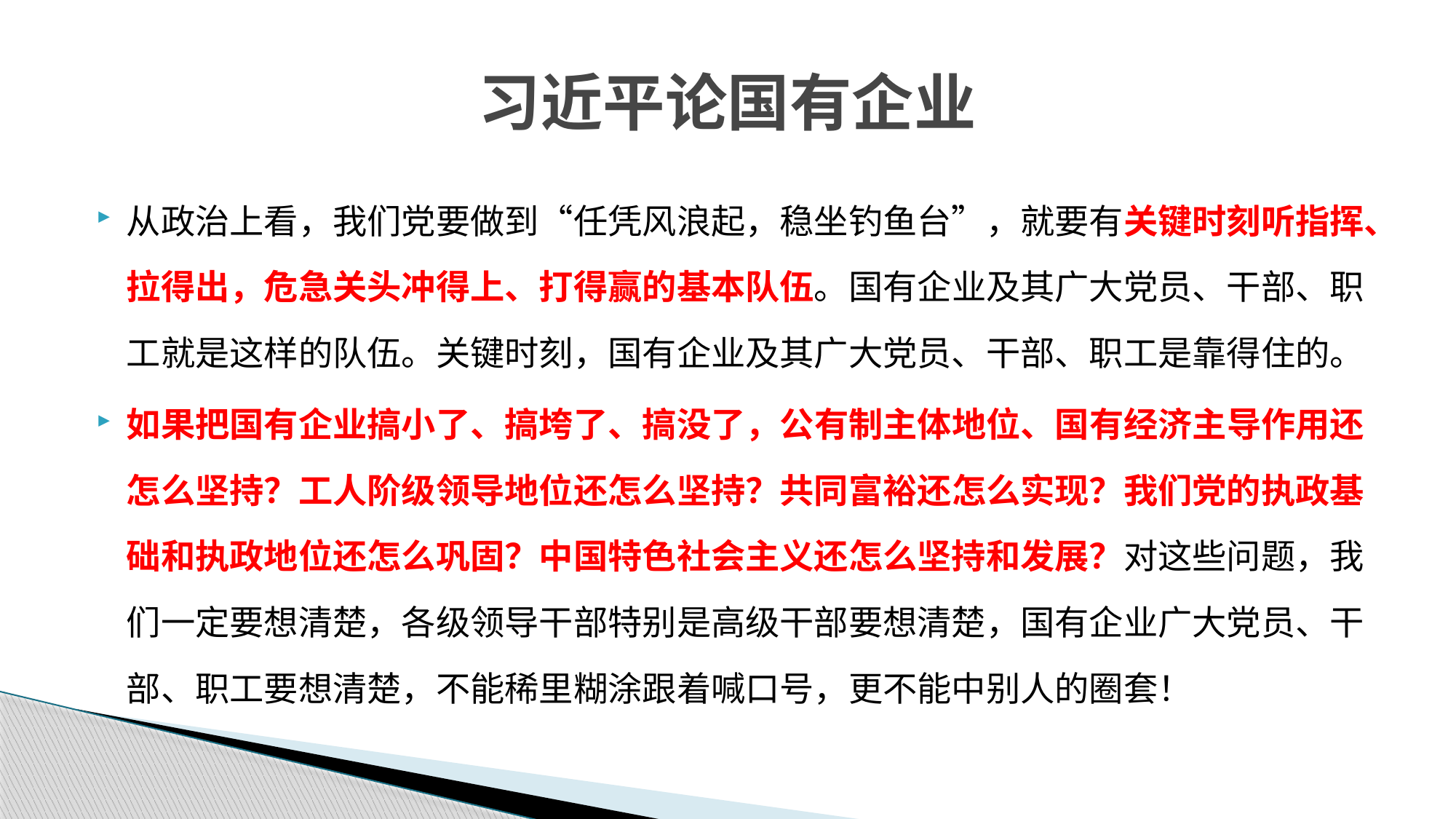

# 习近平论国有企业
从政治上看，我们党要做到“任凭风浪起，稳坐钓鱼台”，就要有关键时刻听指挥、拉得出，危急关头冲得上、打得赢的基本队伍。国有企业及其广大党员、干部、职工就是这样的队伍。关键时刻，国有企业及其广大党员、干部、职工是靠得住的。
如果把国有企业搞小了、搞垮了、搞没了，公有制主体地位、国有经济主导作用还怎么坚持？工人阶级领导地位还怎么坚持？共同富裕还怎么实现？我们党的执政基础和执政地位还怎么巩固？中国特色社会主义还怎么坚持和发展？对这些问题，我们一定要想清楚，各级领导干部特别是高级干部要想清楚，国有企业广大党员、干部、职工要想清楚，不能稀里糊涂跟着喊口号，更不能中别人的圈套！